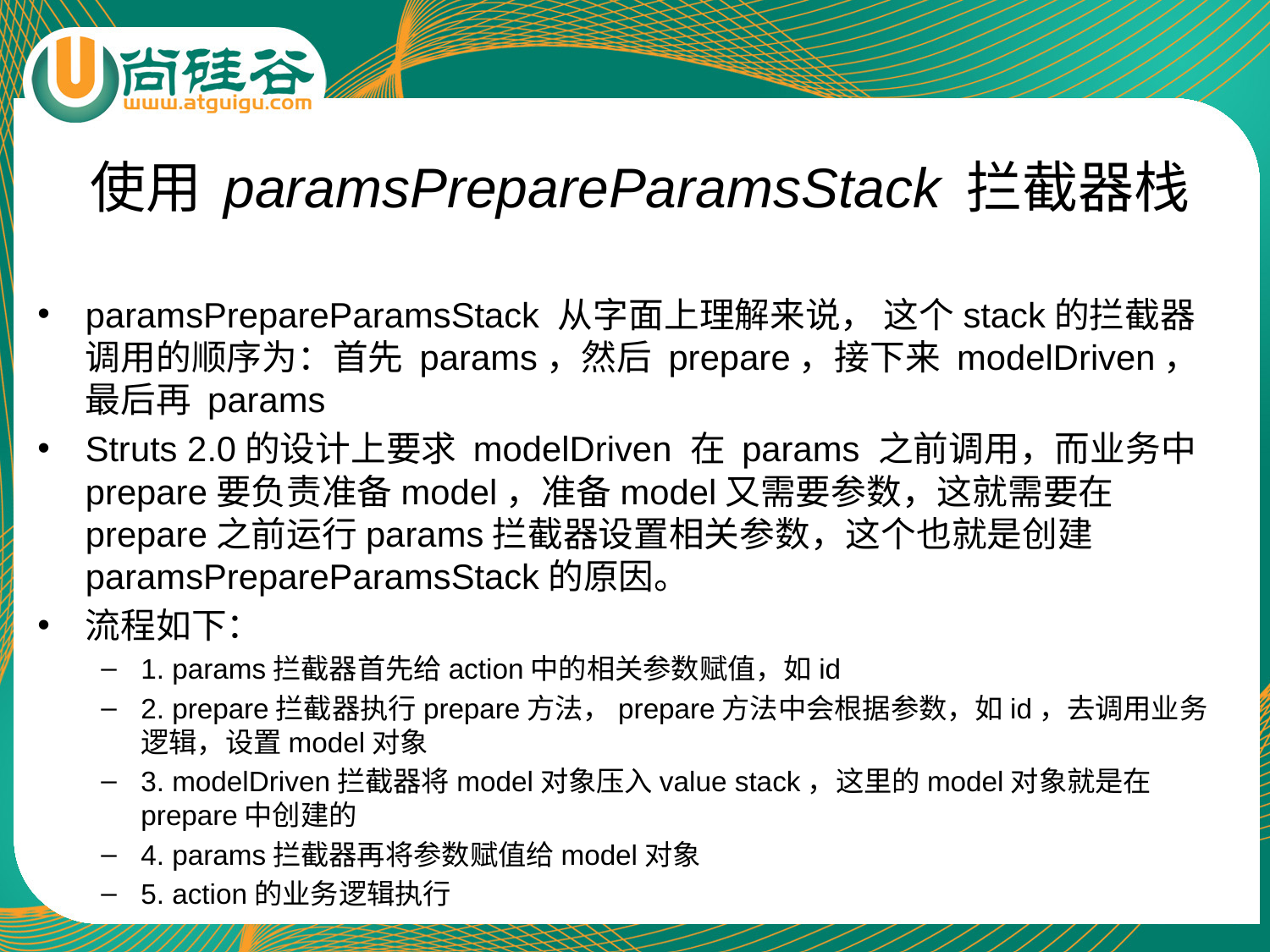

# 使用 paramsPrepareParamsStack 拦截器栈
paramsPrepareParamsStack 从字面上理解来说， 这个stack的拦截器调用的顺序为：首先 params，然后 prepare，接下来 modelDriven，最后再 params
Struts 2.0的设计上要求 modelDriven 在 params 之前调用，而业务中prepare要负责准备model，准备model又需要参数，这就需要在 prepare之前运行params拦截器设置相关参数，这个也就是创建paramsPrepareParamsStack的原因。
流程如下：
1. params拦截器首先给action中的相关参数赋值，如id
2. prepare拦截器执行prepare方法，prepare方法中会根据参数，如id，去调用业务逻辑，设置model对象
3. modelDriven拦截器将model对象压入value stack，这里的model对象就是在prepare中创建的
4. params拦截器再将参数赋值给model对象
5. action的业务逻辑执行